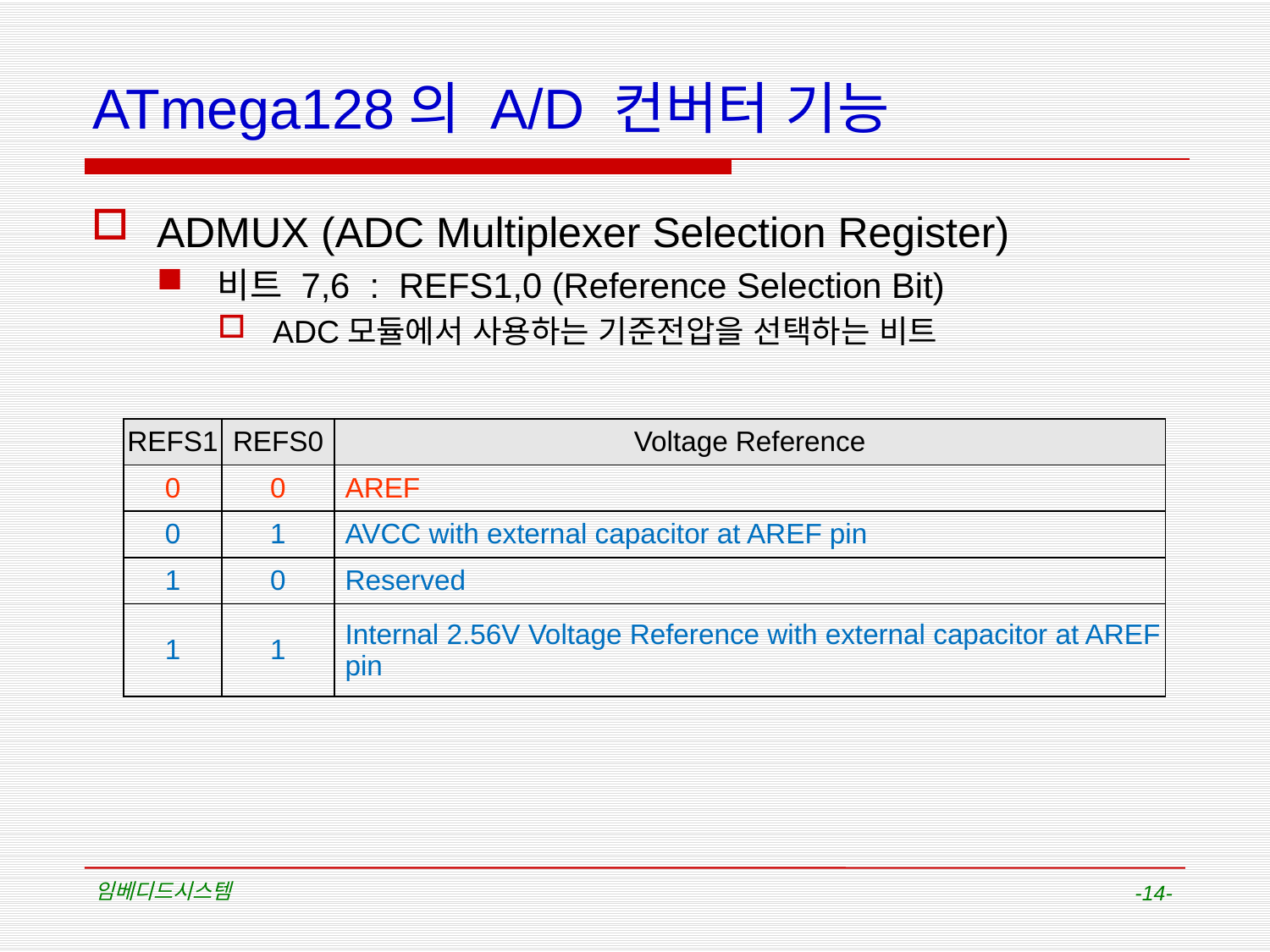

# ATmega128의 A/D 컨버터 기능
ADMUX (ADC Multiplexer Selection Register)
비트 7,6  :  REFS1,0 (Reference Selection Bit)
ADC모듈에서 사용하는 기준전압을 선택하는 비트
| REFS1 | REFS0 | Voltage Reference |
| --- | --- | --- |
| 0 | 0 | AREF |
| 0 | 1 | AVCC with external capacitor at AREF pin |
| 1 | 0 | Reserved |
| 1 | 1 | Internal 2.56V Voltage Reference with external capacitor at AREF pin |
임베디드시스템
-14-